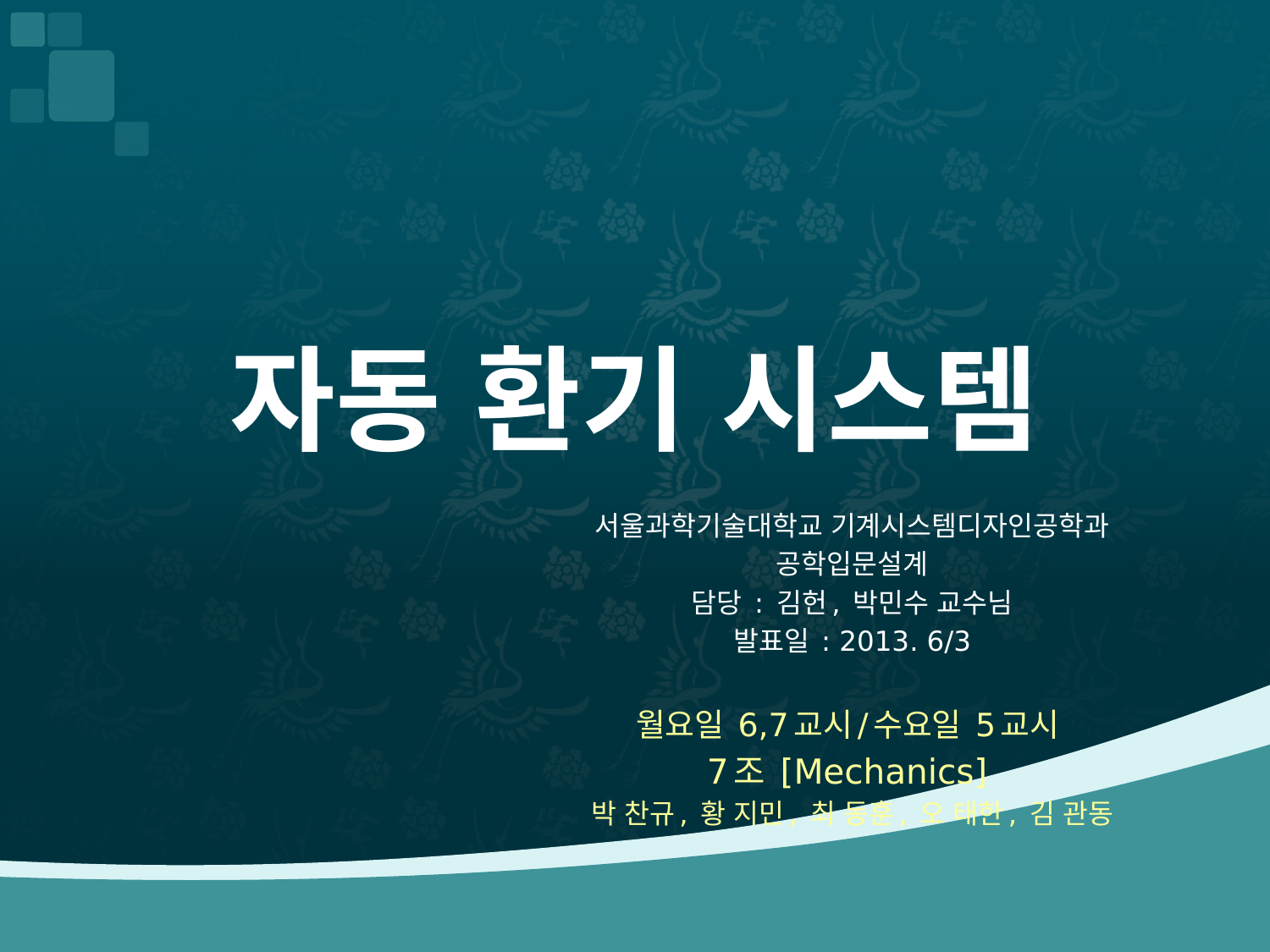

# 자동 환기 시스템
서울과학기술대학교 기계시스템디자인공학과
공학입문설계
담당 : 김헌, 박민수 교수님
발표일 : 2013. 6/3

월요일 6,7교시/수요일 5교시
7조 [Mechanics]
박 찬규, 황 지민, 최 동훈, 오 태한, 김 관동